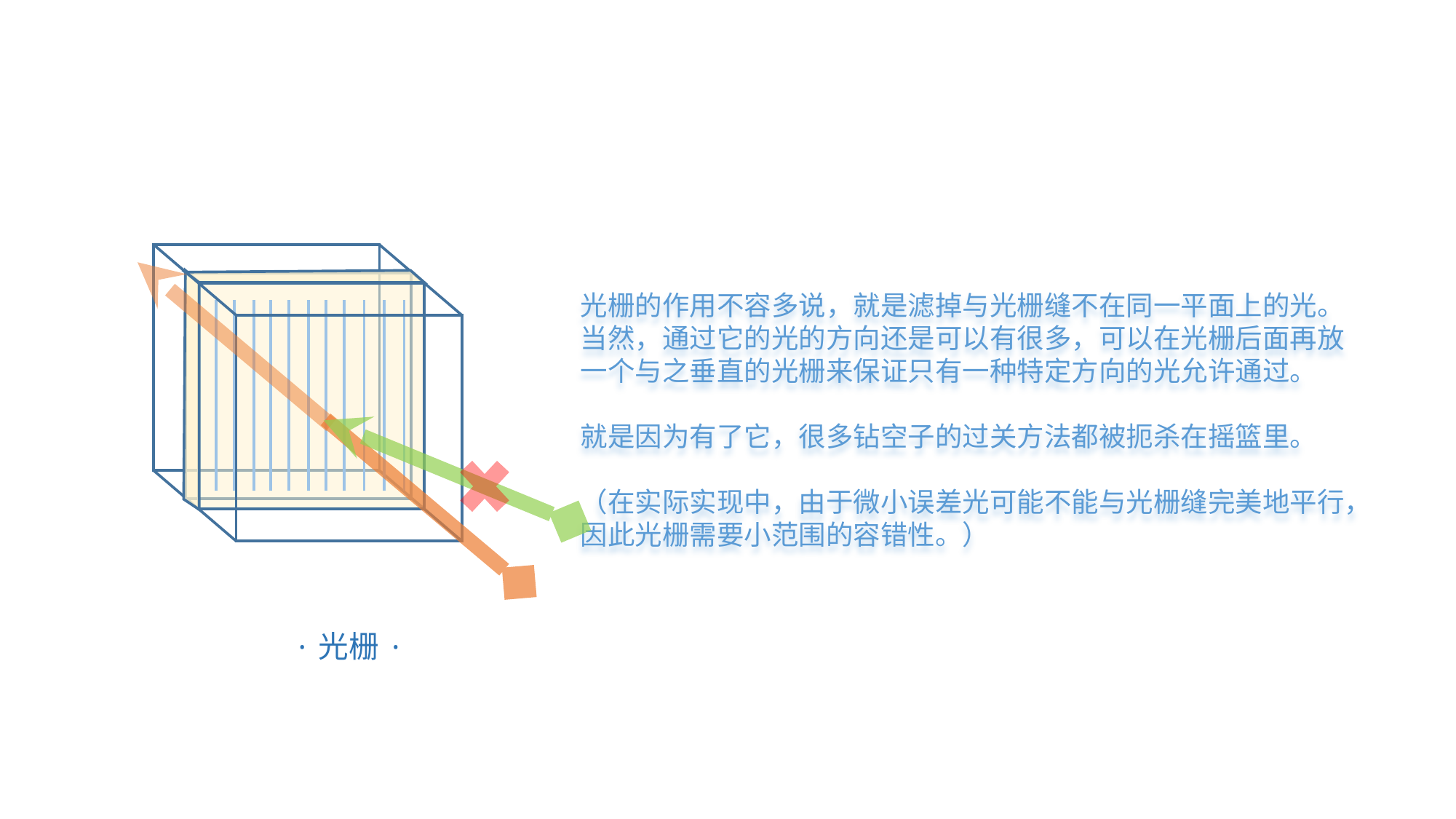

光栅的作用不容多说，就是滤掉与光栅缝不在同一平面上的光。当然，通过它的光的方向还是可以有很多，可以在光栅后面再放一个与之垂直的光栅来保证只有一种特定方向的光允许通过。

就是因为有了它，很多钻空子的过关方法都被扼杀在摇篮里。

（在实际实现中，由于微小误差光可能不能与光栅缝完美地平行，因此光栅需要小范围的容错性。）

·光栅·